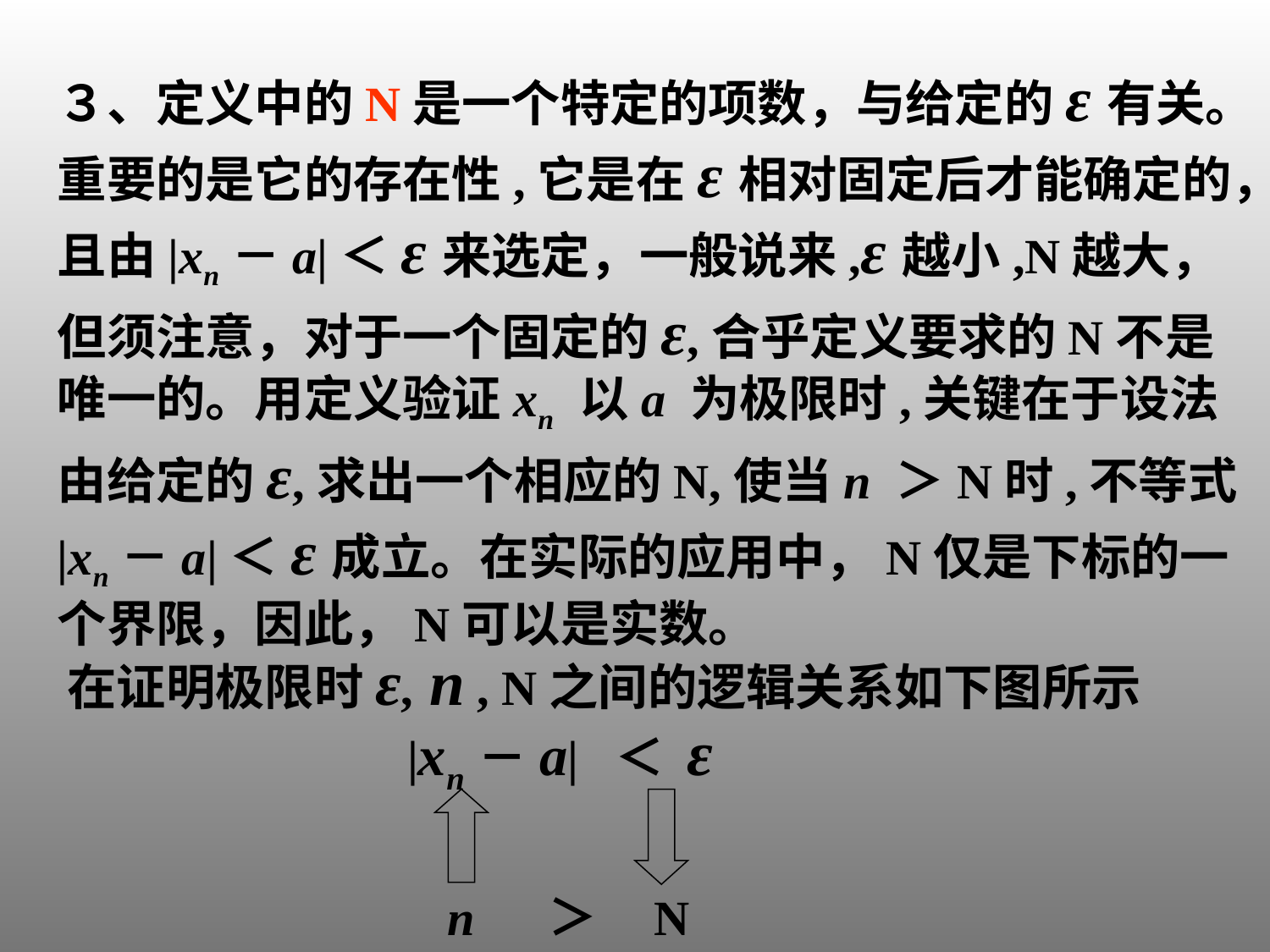

３、定义中的N是一个特定的项数，与给定的ε有关。
重要的是它的存在性,它是在ε相对固定后才能确定的，且由|xn－a|＜ε来选定，一般说来,ε越小,N越大，但须注意，对于一个固定的ε,合乎定义要求的N不是唯一的。用定义验证xn  以a 为极限时,关键在于设法由给定的ε,求出一个相应的N,使当n ＞N时,不等式|xn－a|＜ε成立。在实际的应用中，N仅是下标的一个界限，因此，N可以是实数。
在证明极限时ε, n , N之间的逻辑关系如下图所示
|xn－a|  ＜ ε

n     ＞    N